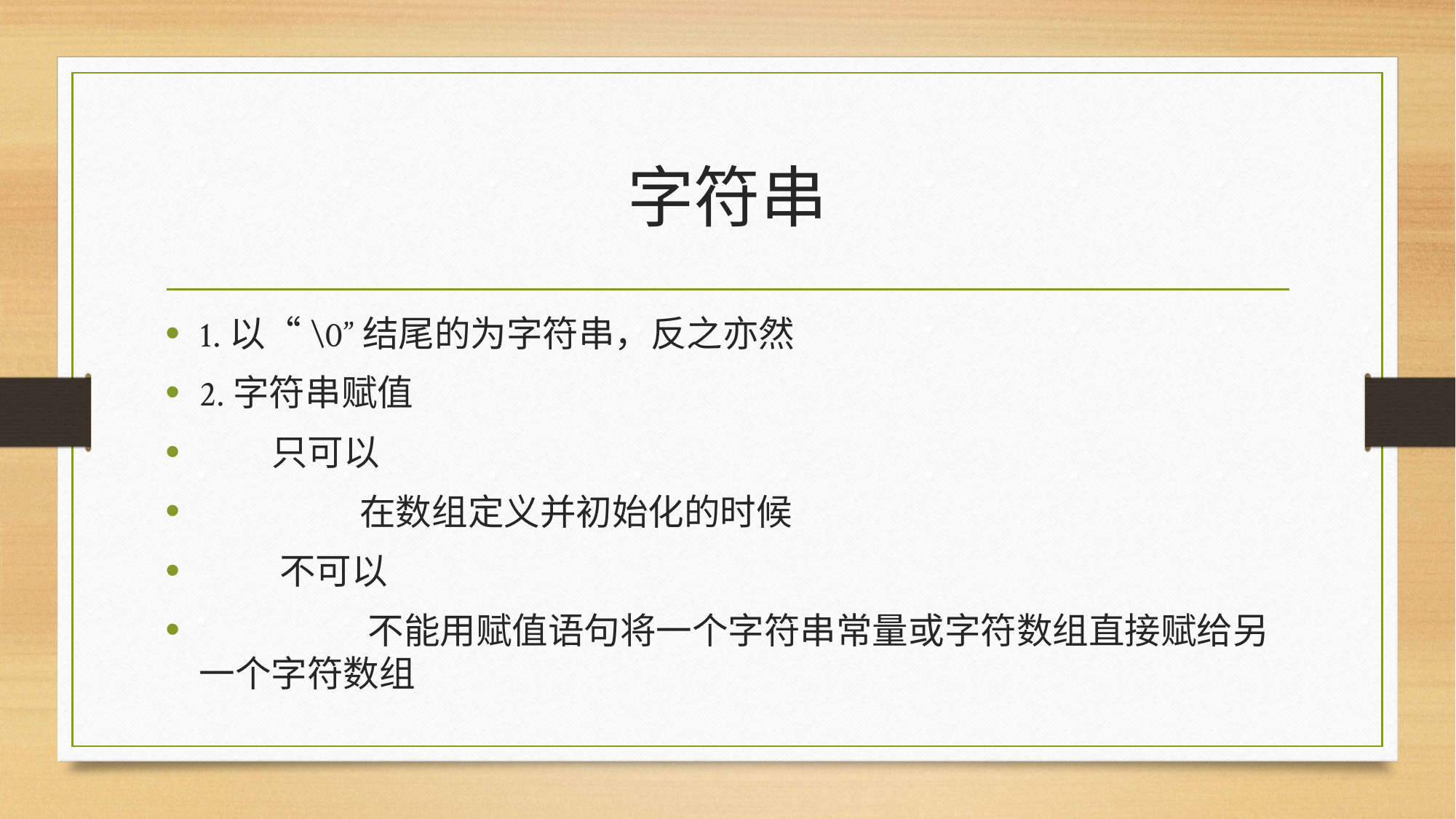

# 字符串
1.以“\0”结尾的为字符串，反之亦然
2.字符串赋值
        只可以
                   在数组定义并初始化的时候
         不可以
                    不能用赋值语句将一个字符串常量或字符数组直接赋给另一个字符数组